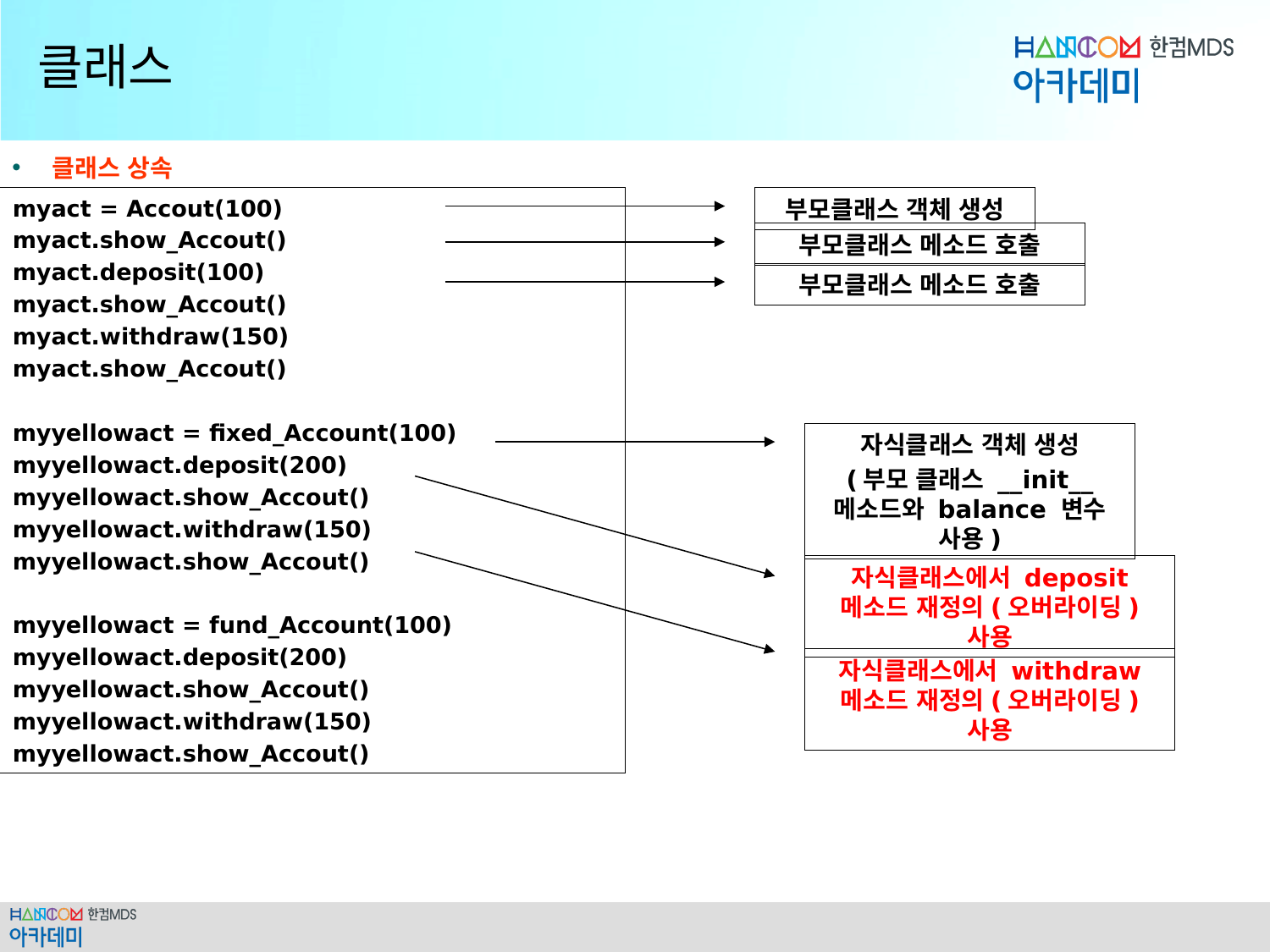

# 클래스
클래스 상속
myact = Accout(100)
myact.show_Accout()
myact.deposit(100)
myact.show_Accout()
myact.withdraw(150)
myact.show_Accout()

myyellowact = fixed_Account(100)
myyellowact.deposit(200)
myyellowact.show_Accout()
myyellowact.withdraw(150)
myyellowact.show_Accout()

myyellowact = fund_Account(100)
myyellowact.deposit(200)
myyellowact.show_Accout()
myyellowact.withdraw(150)
myyellowact.show_Accout()
부모클래스 객체 생성
부모클래스 메소드 호출
부모클래스 메소드 호출
자식클래스 객체 생성
(부모 클래스 __init__ 메소드와 balance 변수 사용)
자식클래스에서 deposit 메소드 재정의(오버라이딩) 사용
자식클래스에서 withdraw 메소드 재정의(오버라이딩) 사용